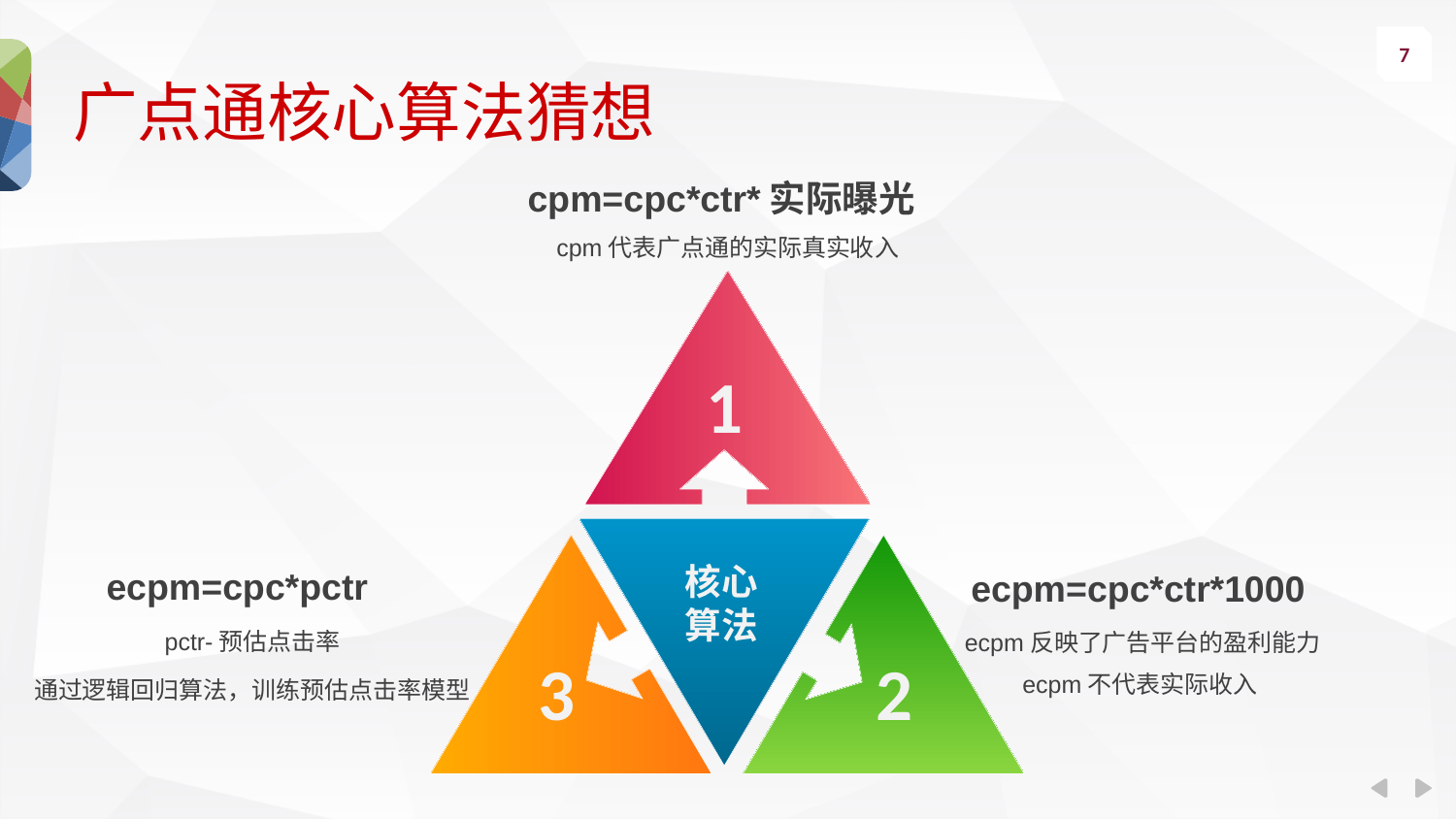

广点通核心算法猜想
cpm=cpc*ctr*实际曝光
cpm代表广点通的实际真实收入

1

核心算法
ecpm=cpc*pctr
ecpm=cpc*ctr*1000
pctr-预估点击率
3
2
通过逻辑回归算法，训练预估点击率模型
ecpm不代表实际收入
ecpm反映了广告平台的盈利能力